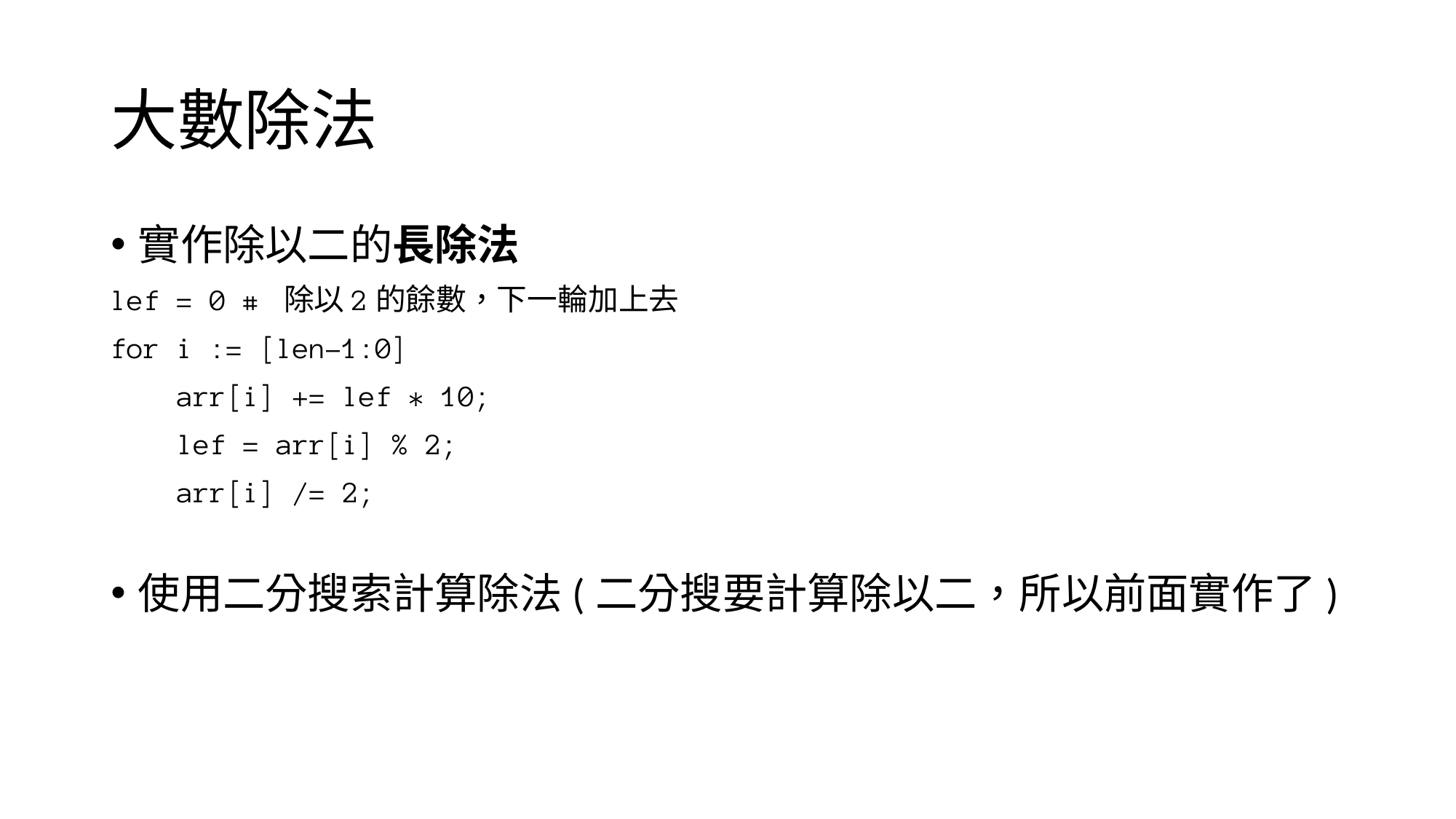

# 大數除法
實作除以二的長除法
lef = 0 # 除以2的餘數，下一輪加上去
for i := [len-1:0]
    arr[i] += lef * 10;
    lef = arr[i] % 2;
    arr[i] /= 2;

使用二分搜索計算除法(二分搜要計算除以二，所以前面實作了)